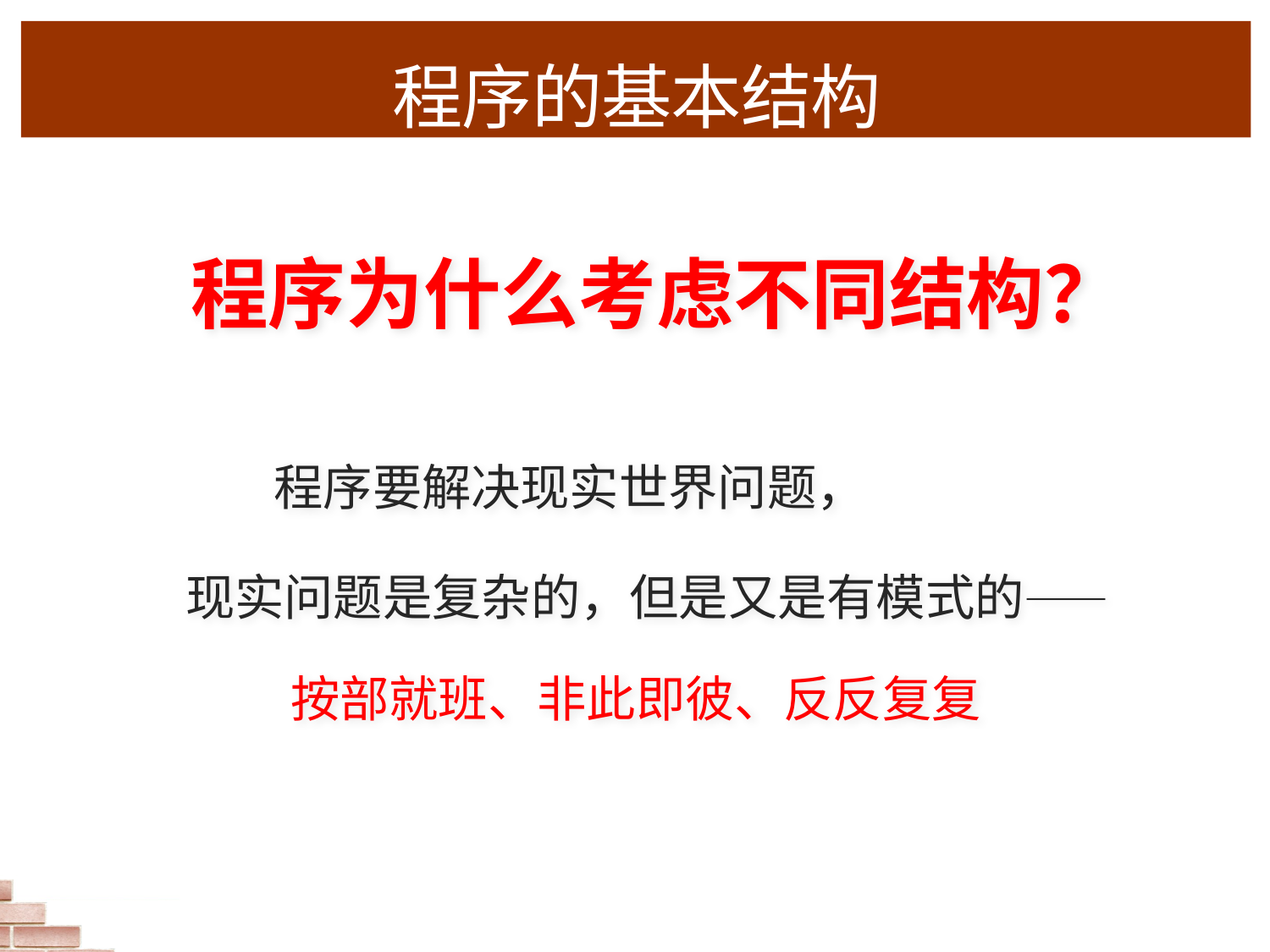

程序的基本结构
程序为什么考虑不同结构？
         程序要解决现实世界问题，

 现实问题是复杂的，但是又是有模式的——

按部就班、非此即彼、反反复复